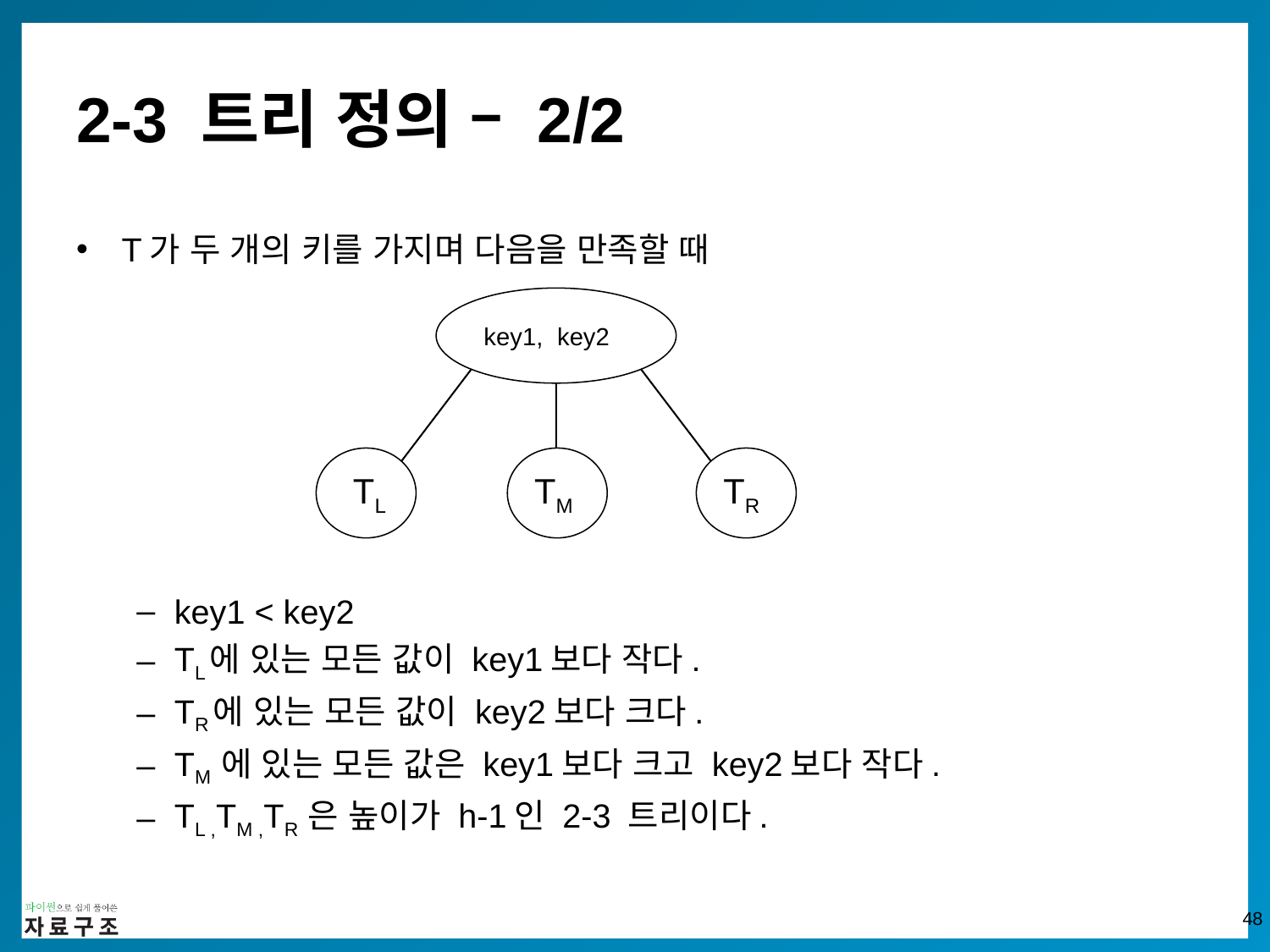

# 2-3 트리 정의 – 2/2
T가 두 개의 키를 가지며 다음을 만족할 때

key1 < key2
TL에 있는 모든 값이 key1보다 작다.
TR에 있는 모든 값이 key2보다 크다.
TM 에 있는 모든 값은 key1보다 크고 key2보다 작다.
TL ,TM ,TR 은 높이가 h-1인 2-3 트리이다.

key1,  key2
 TL
TM
TR